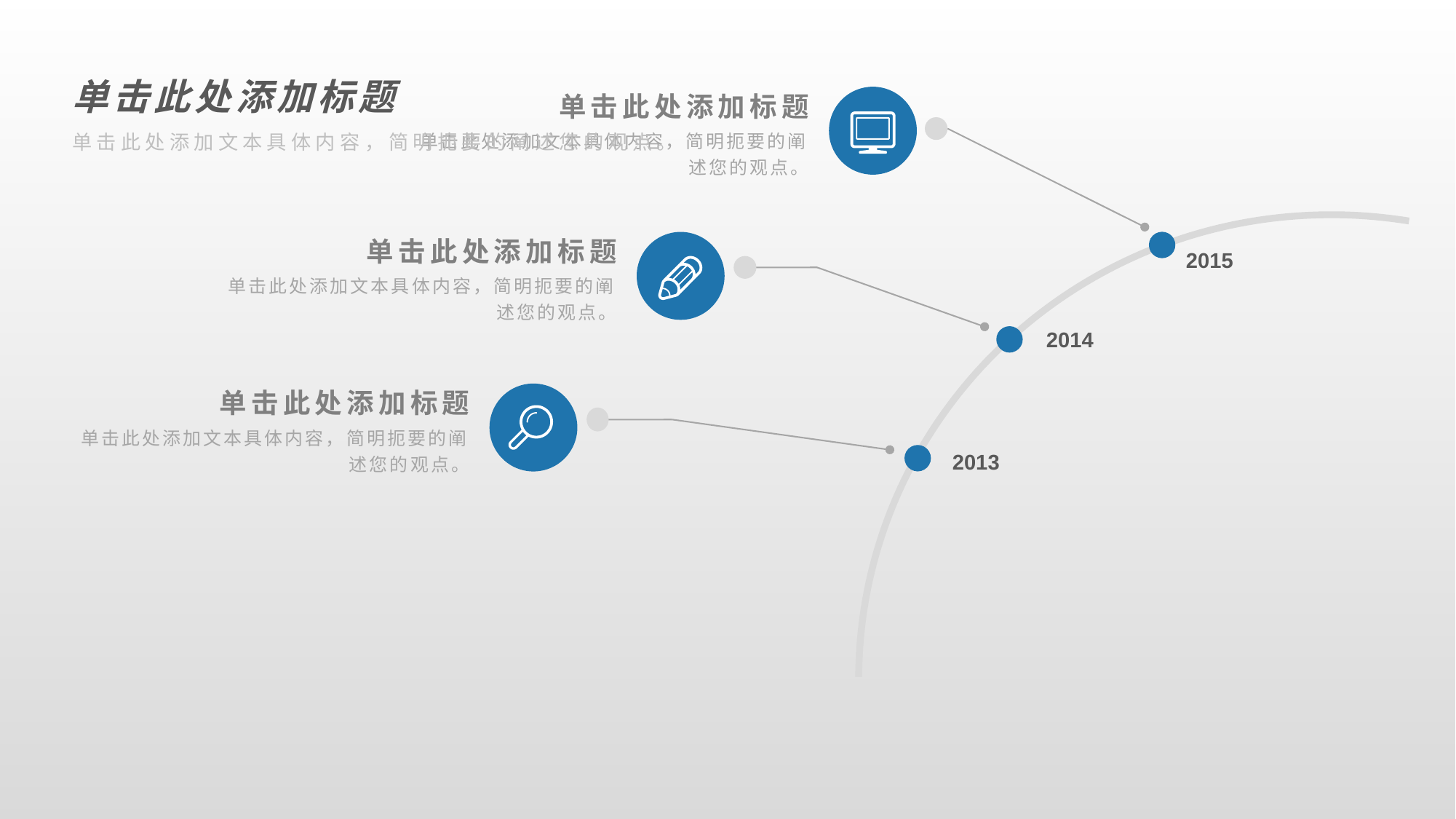

单击此处添加标题
单击此处添加标题

单击此处添加文本具体内容，简明扼要的阐述您的观点。
单击此处添加文本具体内容，简明扼要的阐述您的观点。

单击此处添加标题

2015

单击此处添加文本具体内容，简明扼要的阐述您的观点。
2014

单击此处添加标题

单击此处添加文本具体内容，简明扼要的阐述您的观点。
2013